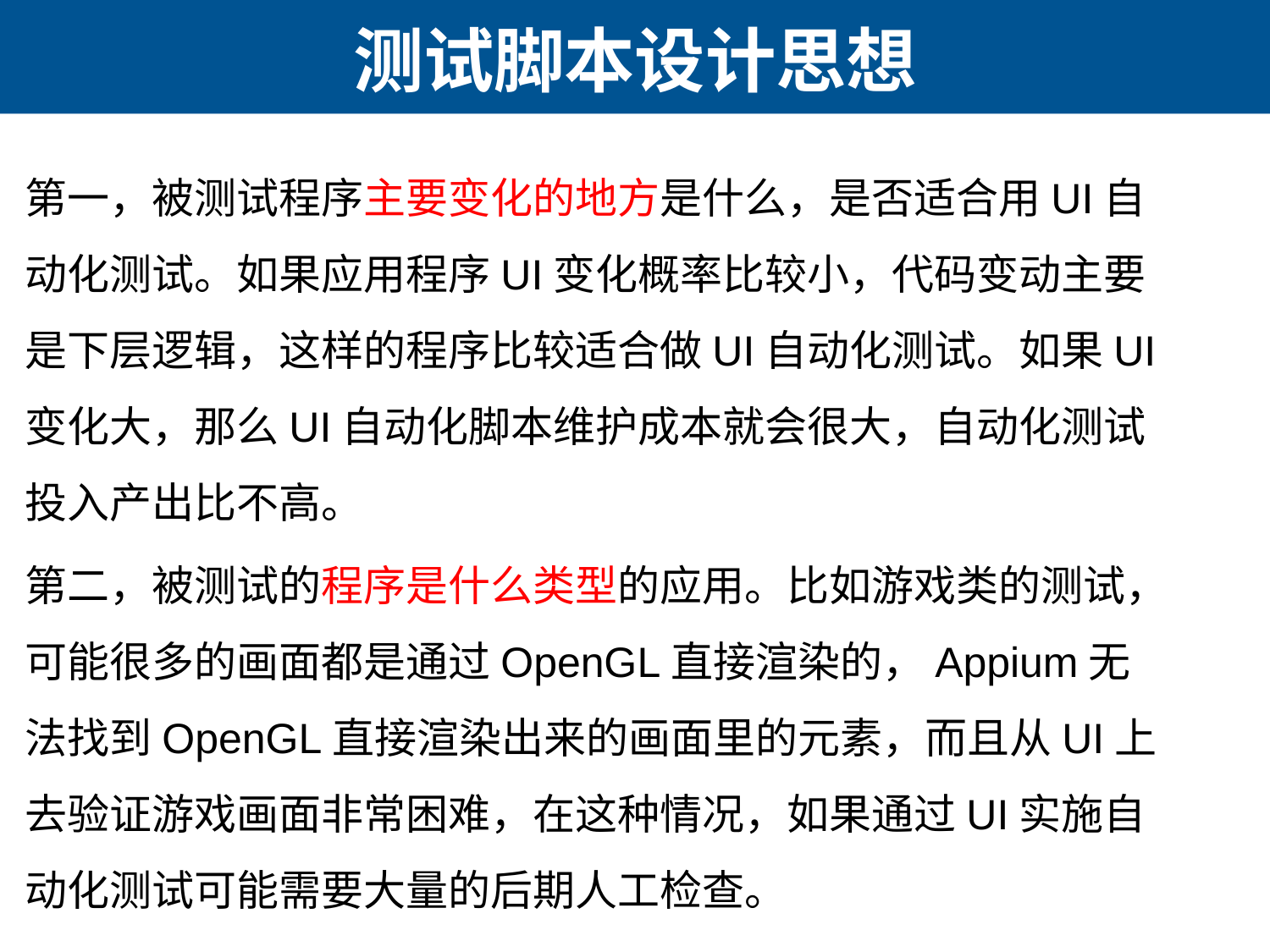

# 测试脚本设计思想
第一，被测试程序主要变化的地方是什么，是否适合用UI自动化测试。如果应用程序UI变化概率比较小，代码变动主要是下层逻辑，这样的程序比较适合做UI自动化测试。如果UI变化大，那么UI自动化脚本维护成本就会很大，自动化测试投入产出比不高。
第二，被测试的程序是什么类型的应用。比如游戏类的测试，可能很多的画面都是通过OpenGL直接渲染的，Appium无法找到OpenGL直接渲染出来的画面里的元素，而且从UI上去验证游戏画面非常困难，在这种情况，如果通过UI实施自动化测试可能需要大量的后期人工检查。